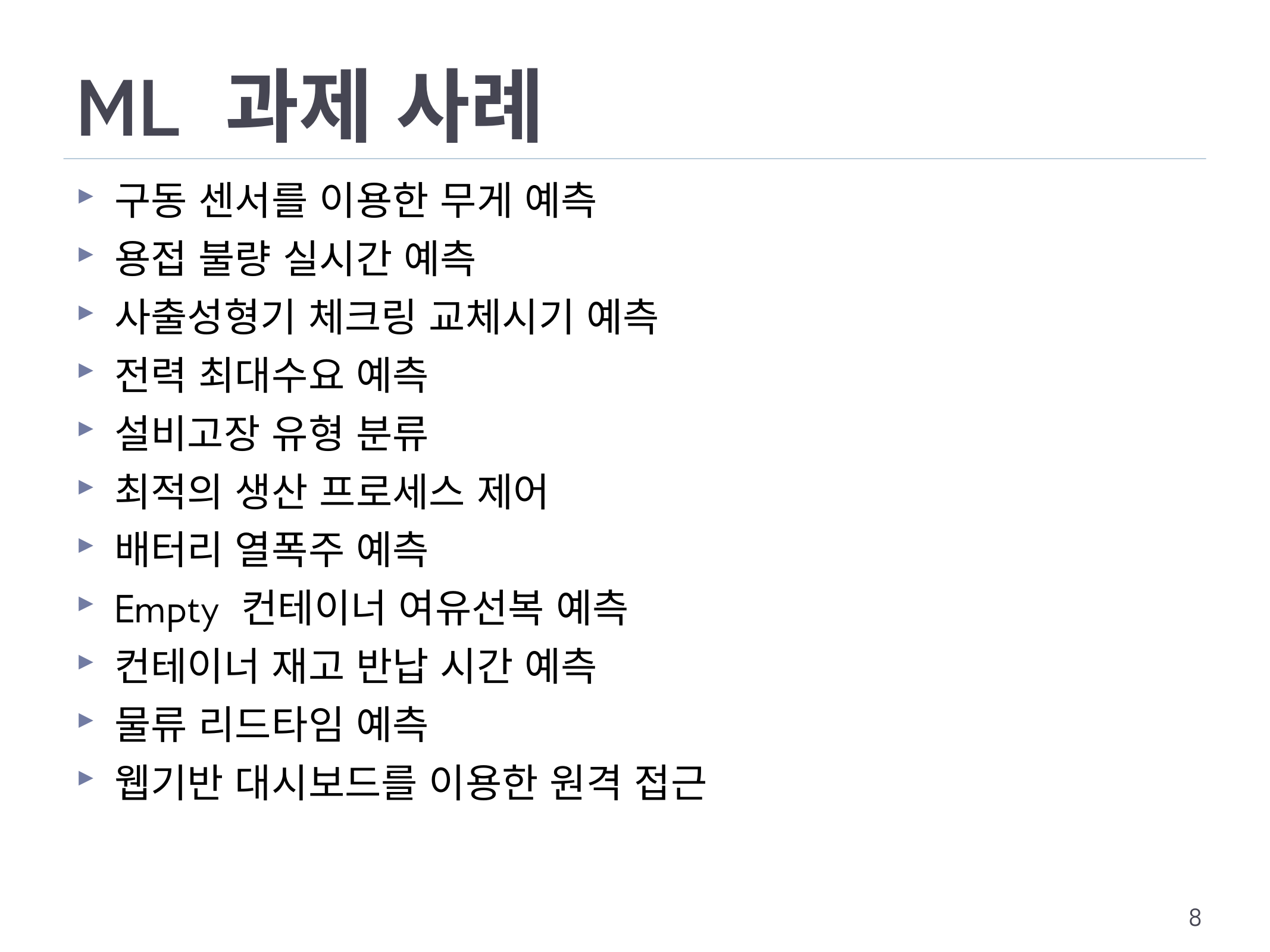

# ML 과제 사례
구동 센서를 이용한 무게 예측
용접 불량 실시간 예측
사출성형기 체크링 교체시기 예측
전력 최대수요 예측
설비고장 유형 분류
최적의 생산 프로세스 제어
배터리 열폭주 예측
Empty 컨테이너 여유선복 예측
컨테이너 재고 반납 시간 예측
물류 리드타임 예측
웹기반 대시보드를 이용한 원격 접근

8